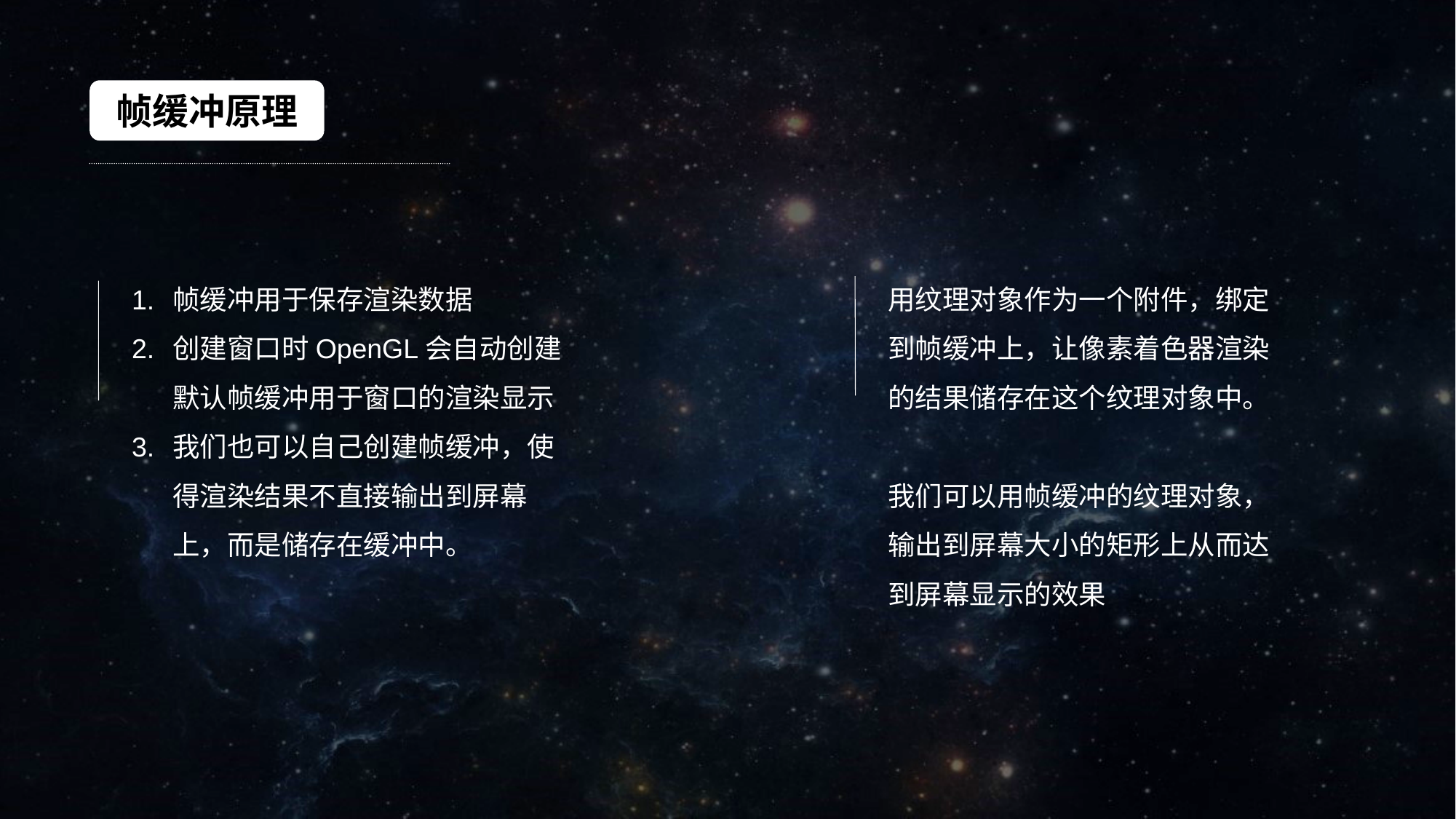

帧缓冲原理

帧缓冲用于保存渲染数据
创建窗口时OpenGL会自动创建默认帧缓冲用于窗口的渲染显示
我们也可以自己创建帧缓冲，使得渲染结果不直接输出到屏幕上，而是储存在缓冲中。
用纹理对象作为一个附件，绑定到帧缓冲上，让像素着色器渲染的结果储存在这个纹理对象中。

我们可以用帧缓冲的纹理对象，输出到屏幕大小的矩形上从而达到屏幕显示的效果